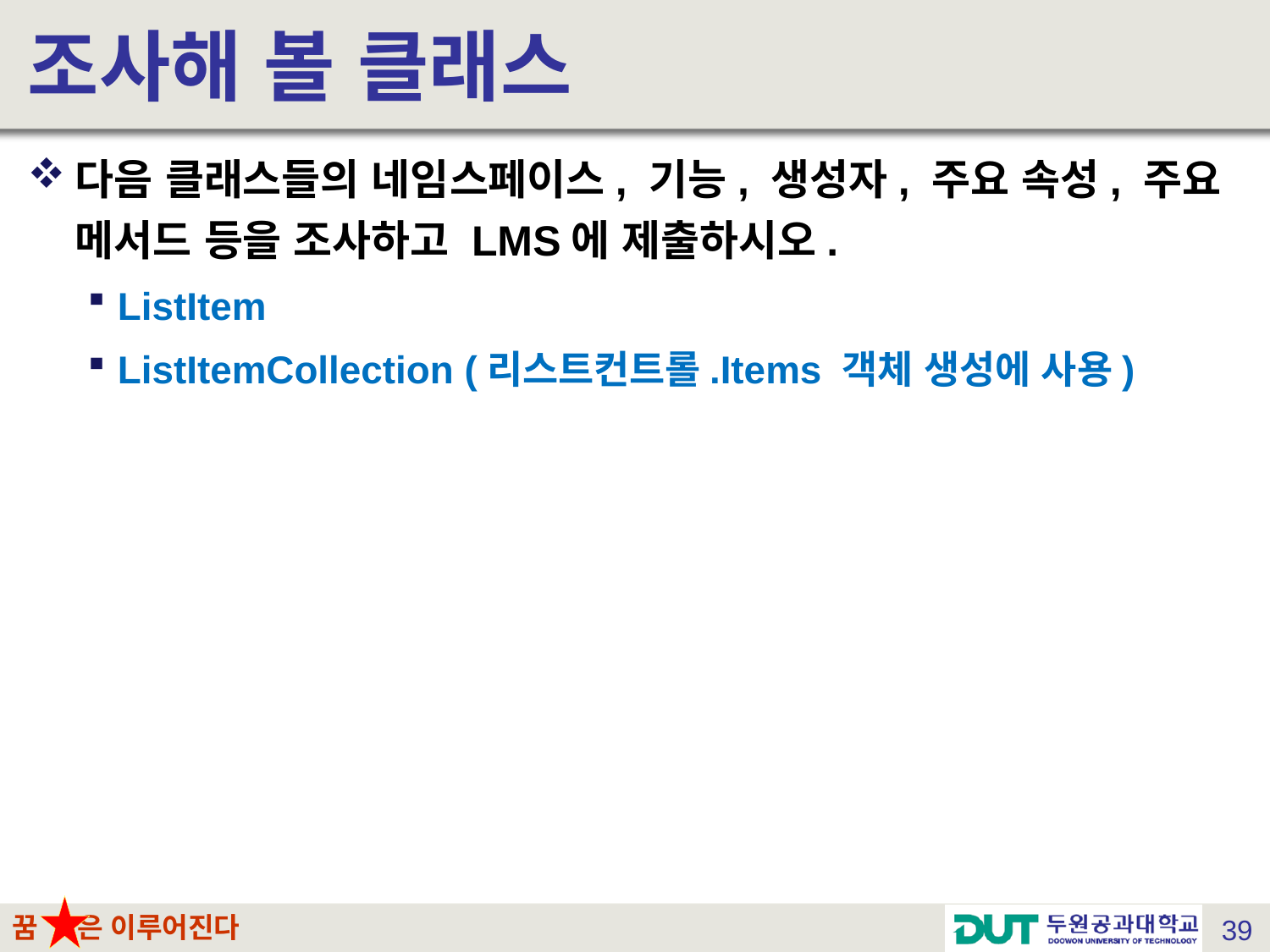

# 조사해 볼 클래스
다음 클래스들의 네임스페이스, 기능, 생성자, 주요 속성, 주요 메서드 등을 조사하고 LMS에 제출하시오.
ListItem
ListItemCollection (리스트컨트롤.Items 객체 생성에 사용)